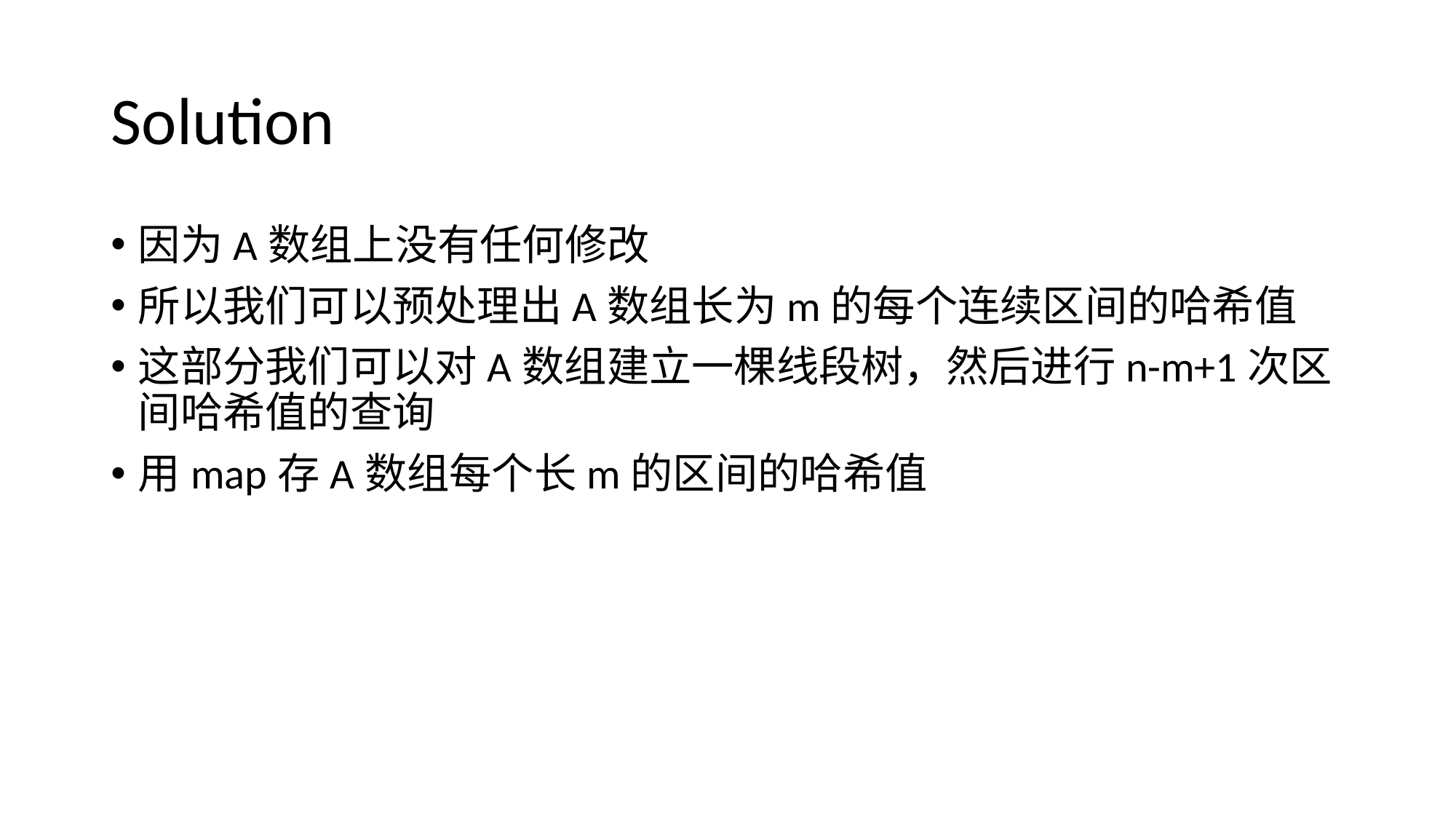

# Solution
因为A数组上没有任何修改
所以我们可以预处理出A数组长为m的每个连续区间的哈希值
这部分我们可以对A数组建立一棵线段树，然后进行n-m+1次区间哈希值的查询
用map存A数组每个长m的区间的哈希值